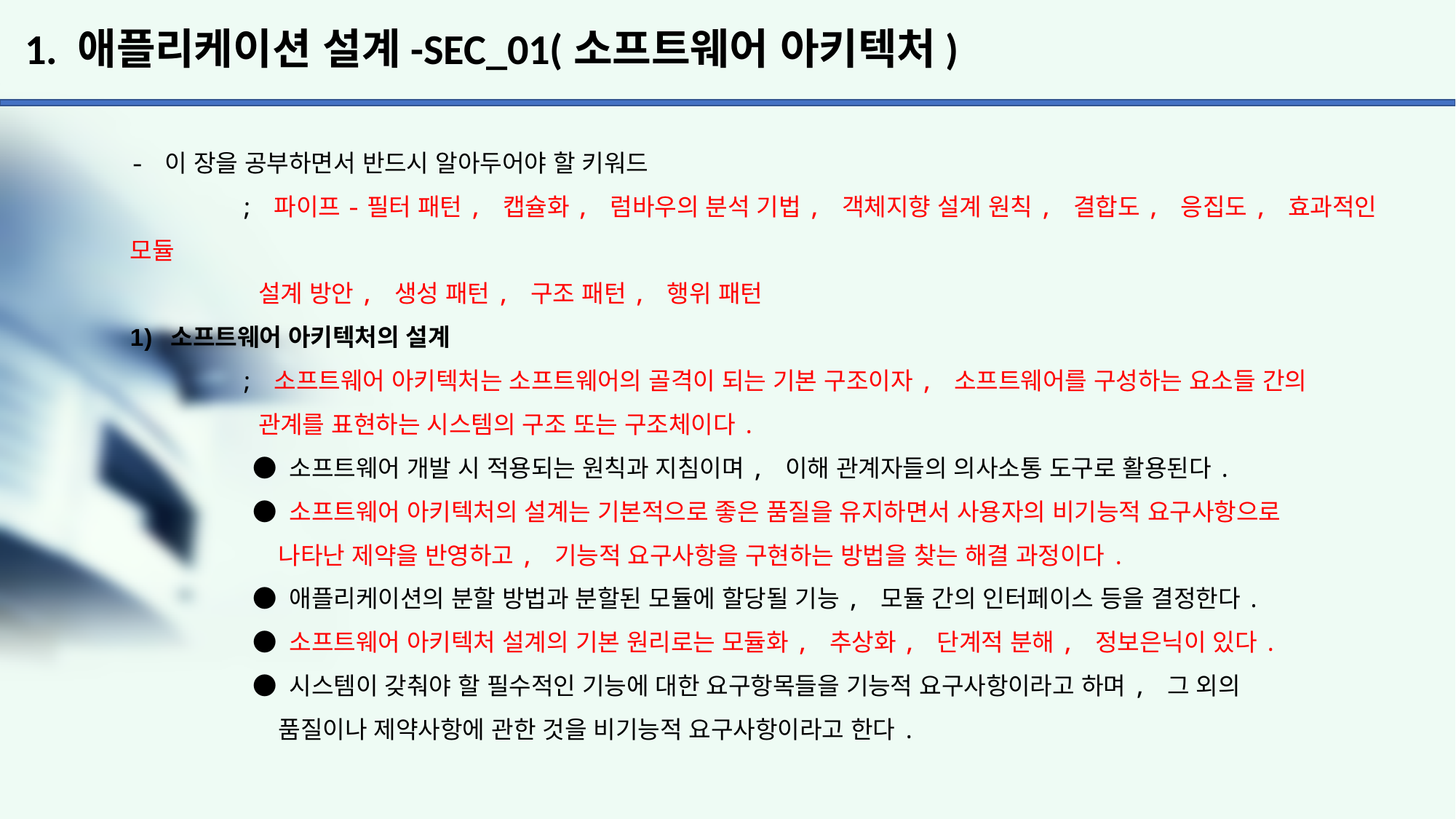

# 1. 애플리케이션 설계-SEC_01(소프트웨어 아키텍처)
- 이 장을 공부하면서 반드시 알아두어야 할 키워드
	; 파이프-필터 패턴, 캡슐화, 럼바우의 분석 기법, 객체지향 설계 원칙, 결합도, 응집도, 효과적인 모듈
	  설계 방안, 생성 패턴, 구조 패턴, 행위 패턴
소프트웨어 아키텍처의 설계
	; 소프트웨어 아키텍처는 소프트웨어의 골격이 되는 기본 구조이자, 소프트웨어를 구성하는 요소들 간의
	  관계를 표현하는 시스템의 구조 또는 구조체이다.
	  ● 소프트웨어 개발 시 적용되는 원칙과 지침이며, 이해 관계자들의 의사소통 도구로 활용된다.
	  ● 소프트웨어 아키텍처의 설계는 기본적으로 좋은 품질을 유지하면서 사용자의 비기능적 요구사항으로
	     나타난 제약을 반영하고, 기능적 요구사항을 구현하는 방법을 찾는 해결 과정이다.
	  ● 애플리케이션의 분할 방법과 분할된 모듈에 할당될 기능, 모듈 간의 인터페이스 등을 결정한다.
	  ● 소프트웨어 아키텍처 설계의 기본 원리로는 모듈화, 추상화, 단계적 분해, 정보은닉이 있다.
	  ● 시스템이 갖춰야 할 필수적인 기능에 대한 요구항목들을 기능적 요구사항이라고 하며, 그 외의
	     품질이나 제약사항에 관한 것을 비기능적 요구사항이라고 한다.